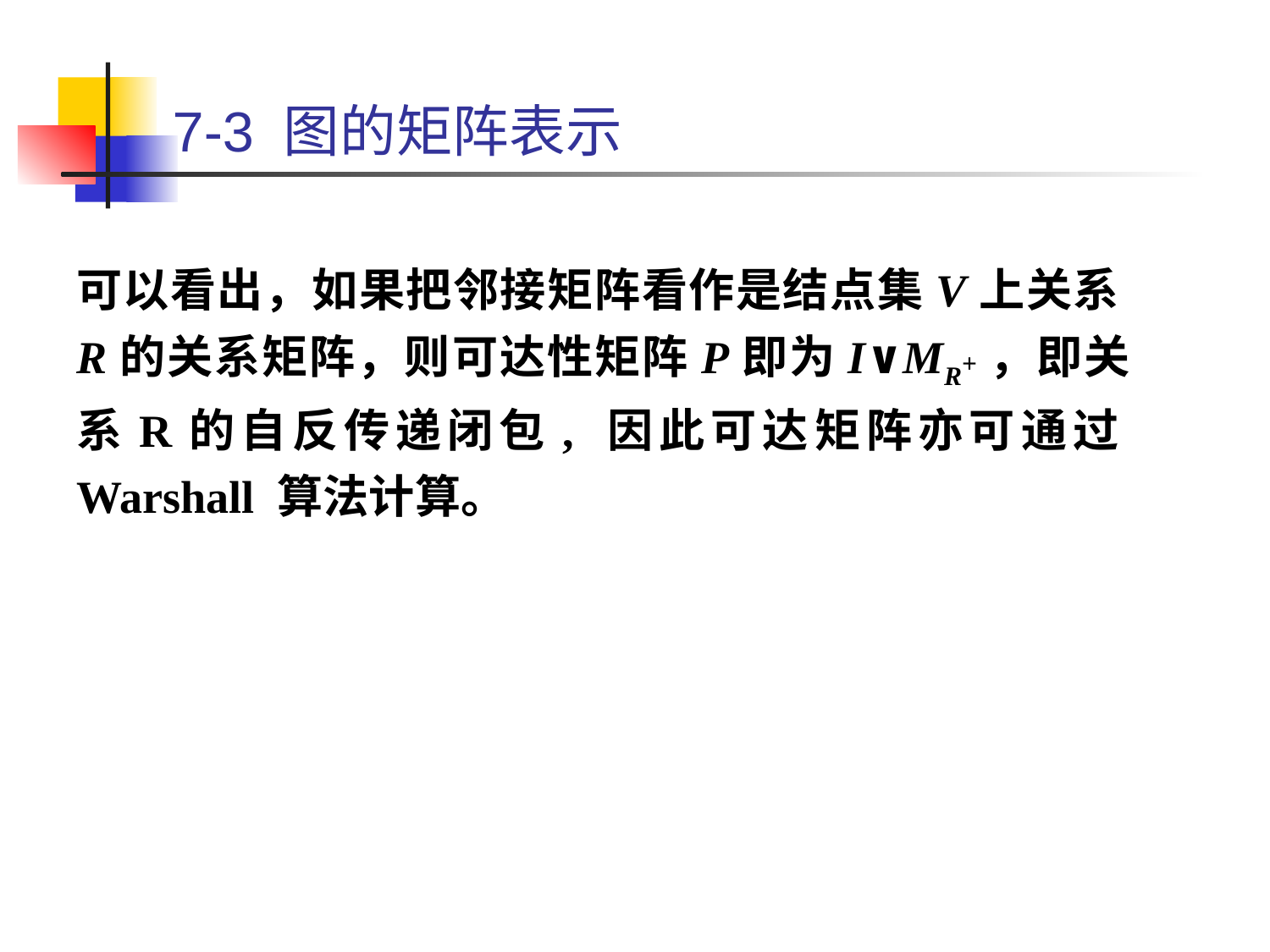

# 7-3 图的矩阵表示
可以看出，如果把邻接矩阵看作是结点集V上关系R的关系矩阵，则可达性矩阵P即为I∨MR+，即关系R的自反传递闭包, 因此可达矩阵亦可通过Warshall 算法计算。